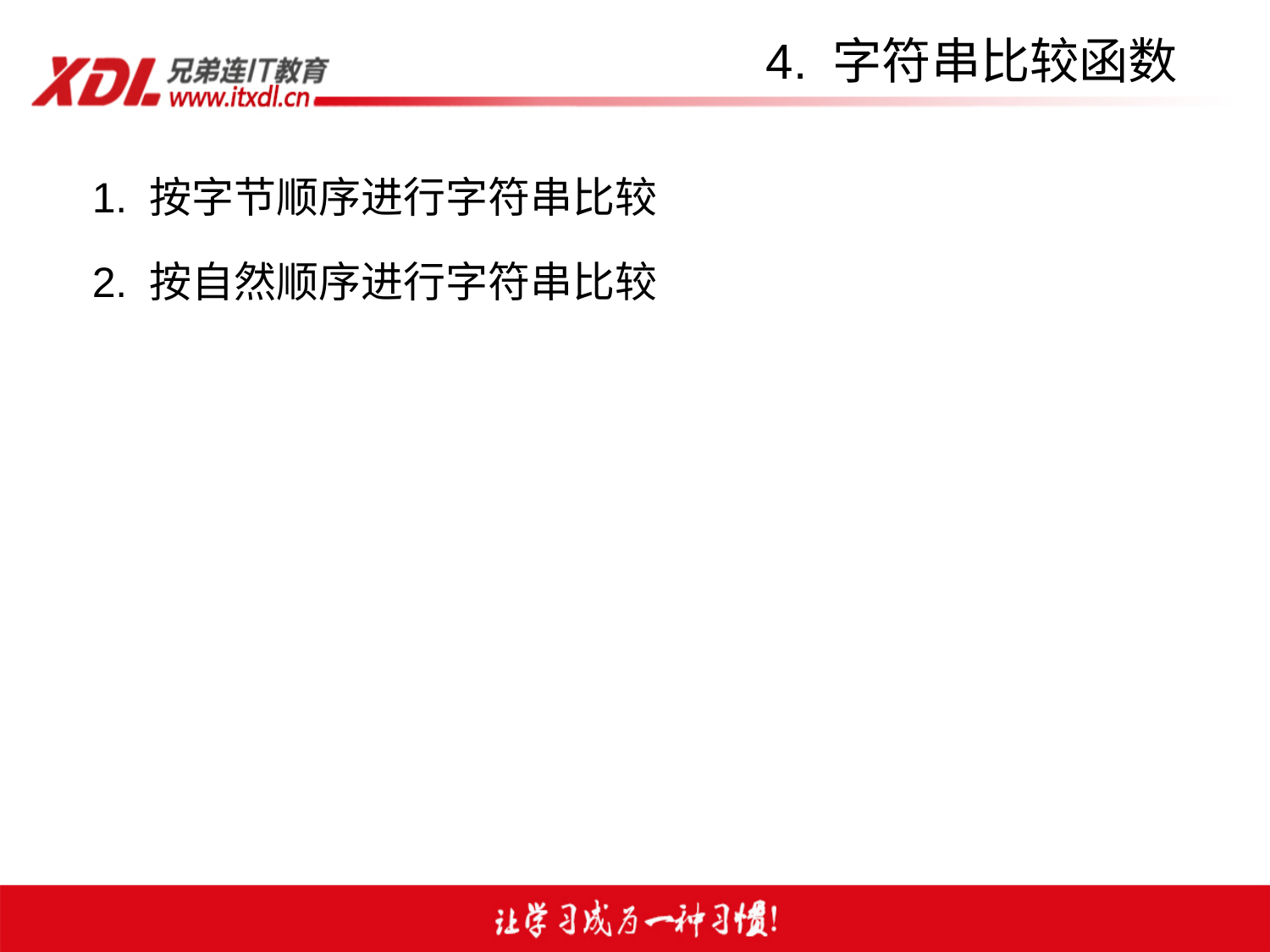

# 4. 字符串比较函数
1. 按字节顺序进行字符串比较
2. 按自然顺序进行字符串比较